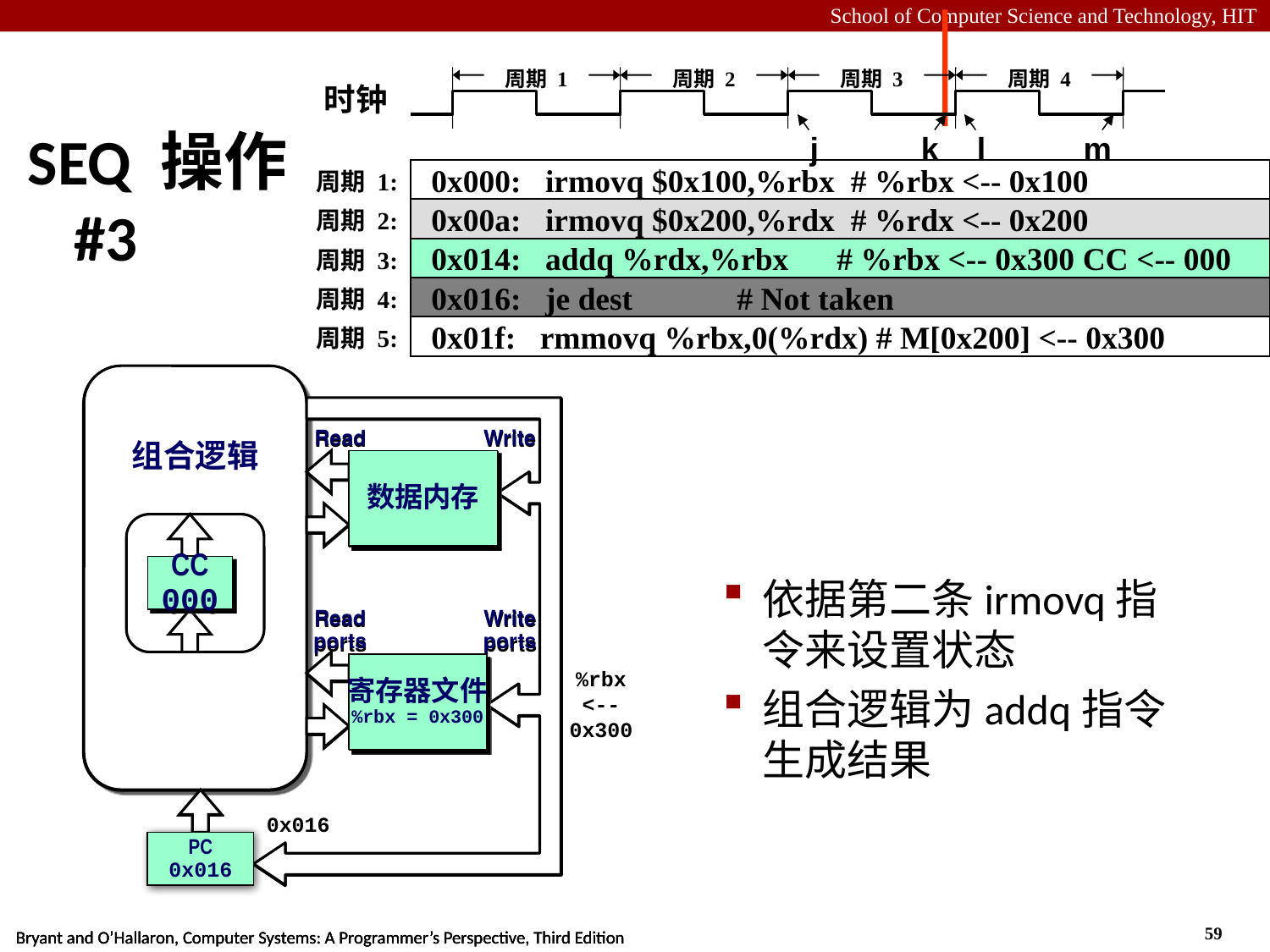

周期 1
周期 2
周期 3
周期 4

时钟

j
k
l
m
周期 1:
 0x000:   irmovq $0x100,%rbx  # %rbx <-- 0x100
周期 2:
 0x00a:   irmovq $0x200,%rdx  # %rdx <-- 0x200
周期 3:
 0x014:   addq %rdx,%rbx      # %rbx <-- 0x300 CC <-- 000
周期 4:
 0x016:   je dest             # Not taken
周期 5:
 0x01f:   rmmovq %rbx,0(%rdx) # M[0x200] <-- 0x300
# SEQ 操作 #3
组合逻辑

Read
Write

数据内存

CC
000
Read
ports
Write
ports

寄存器文件
%rbx = 0x300

PC
0x016
组合逻辑

Read
Write

数据内存

CC
100
Read
ports
Write
ports

000

寄存器文件
%rbx = 0x100
%rbx
<--
0x300

0x016
PC
0x014
依据第二条irmovq指令来设置状态
组合逻辑为addq指令生成结果